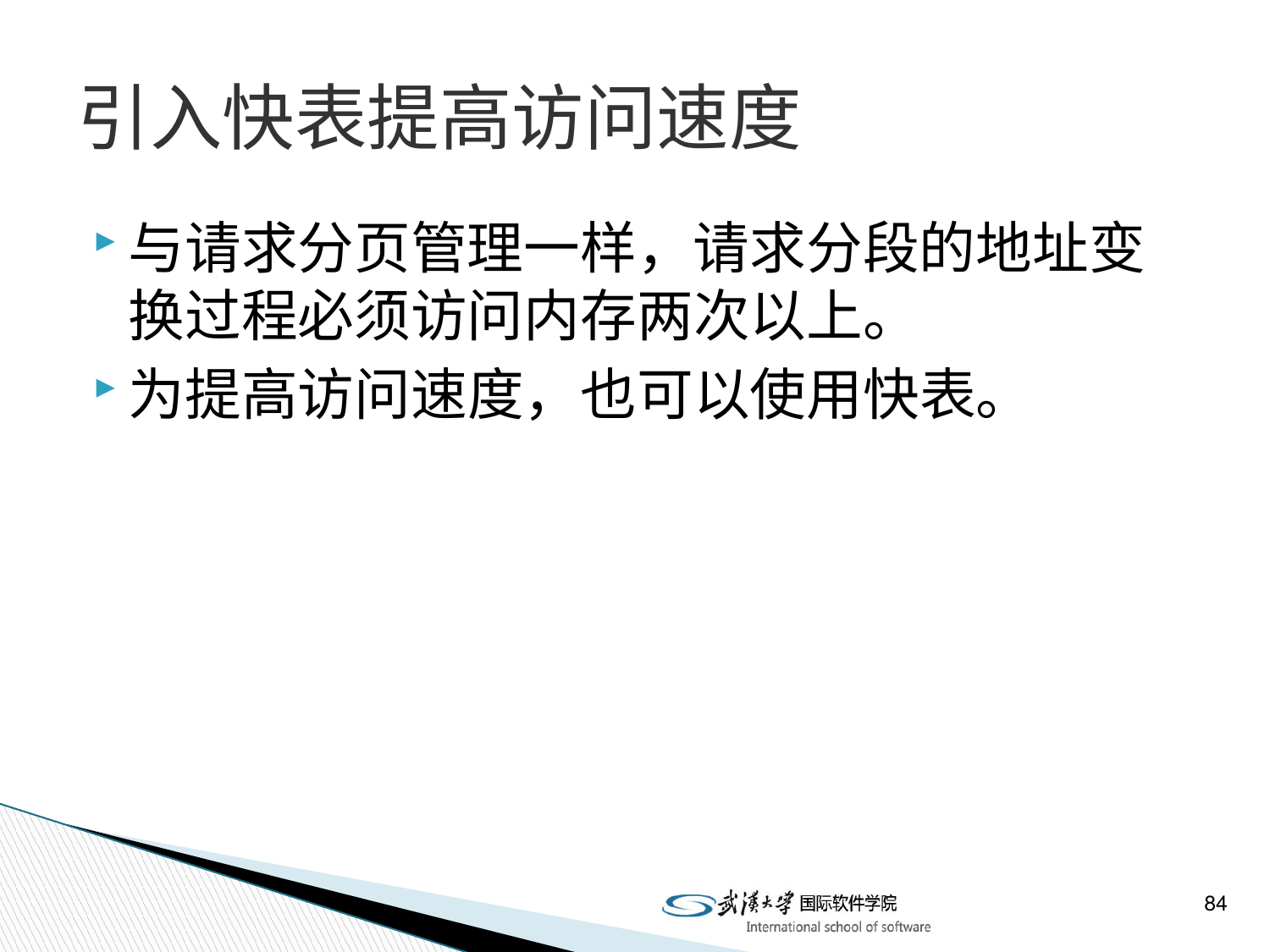

# 引入快表提高访问速度
与请求分页管理一样，请求分段的地址变换过程必须访问内存两次以上。
为提高访问速度，也可以使用快表。